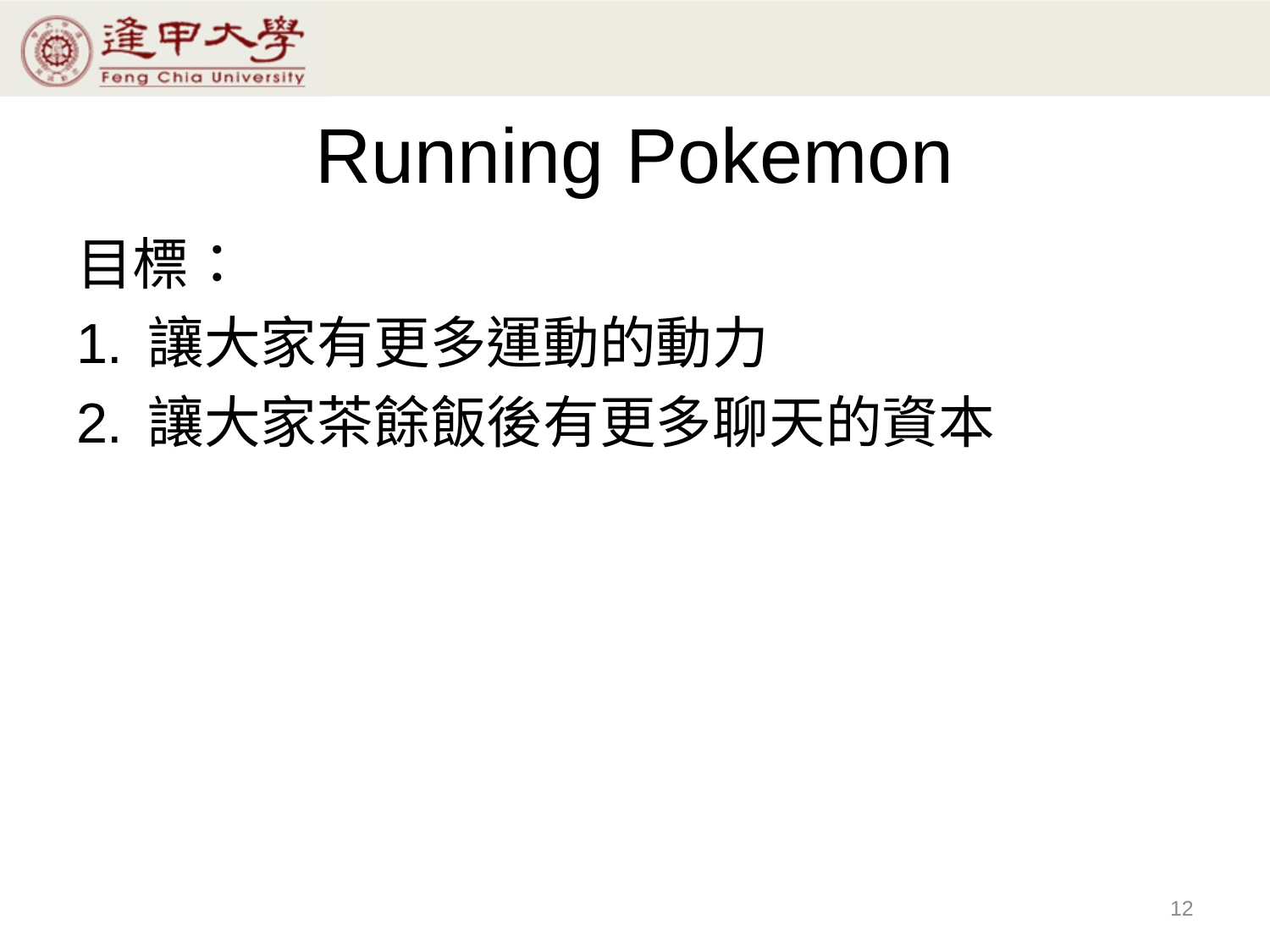

# Running Pokemon
目標：
讓大家有更多運動的動力
讓大家茶餘飯後有更多聊天的資本
12